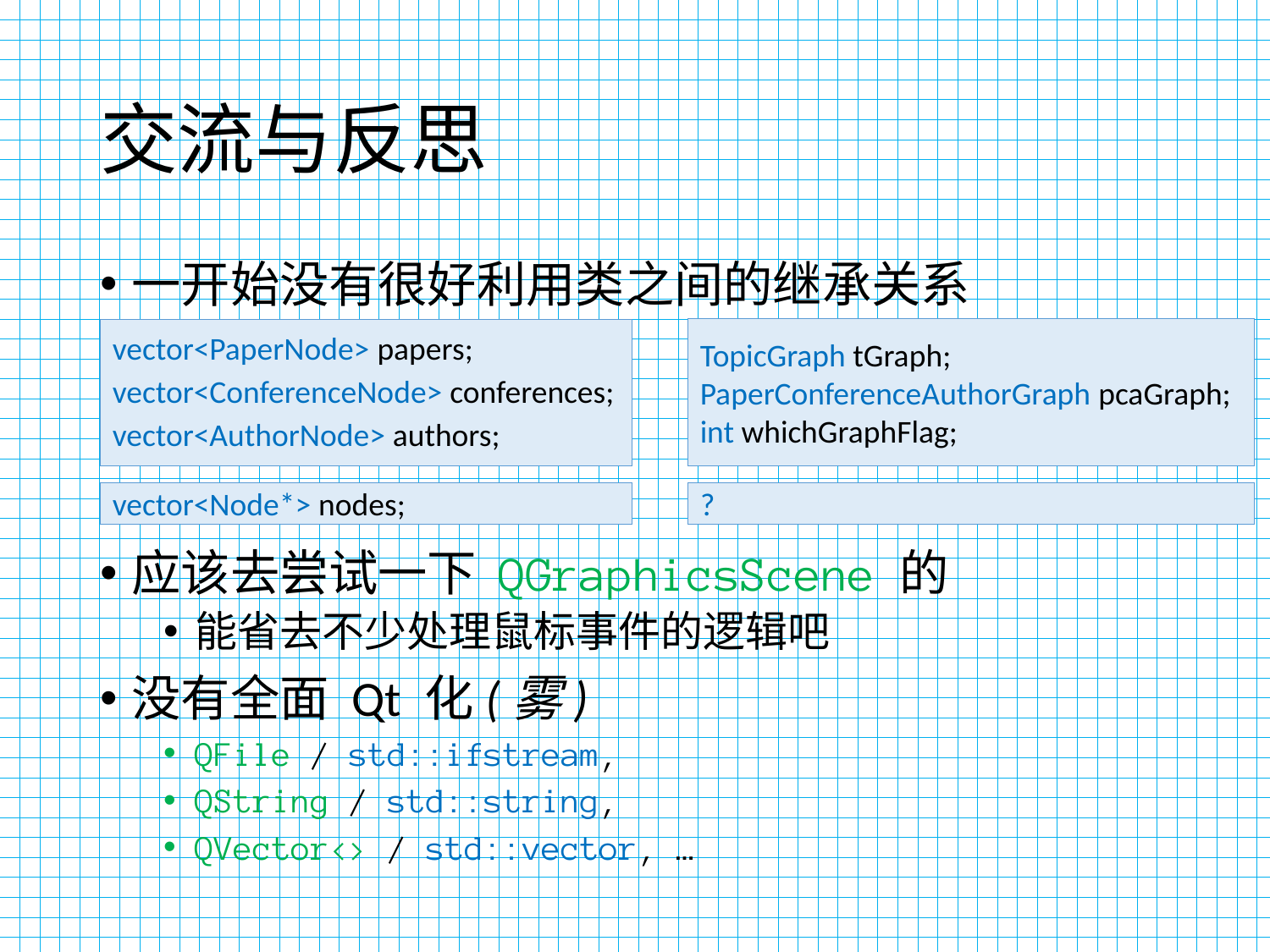

# 交流与反思
一开始没有很好利用类之间的继承关系

应该去尝试一下 QGraphicsScene 的
能省去不少处理鼠标事件的逻辑吧
没有全面 Qt 化(雾)
QFile / std::ifstream,
QString / std::string,
QVector<> / std::vector, …
TopicGraph tGraph;
PaperConferenceAuthorGraph pcaGraph;
int whichGraphFlag;
vector<PaperNode> papers;
vector<ConferenceNode> conferences;
vector<AuthorNode> authors;
vector<Node*> nodes;
?